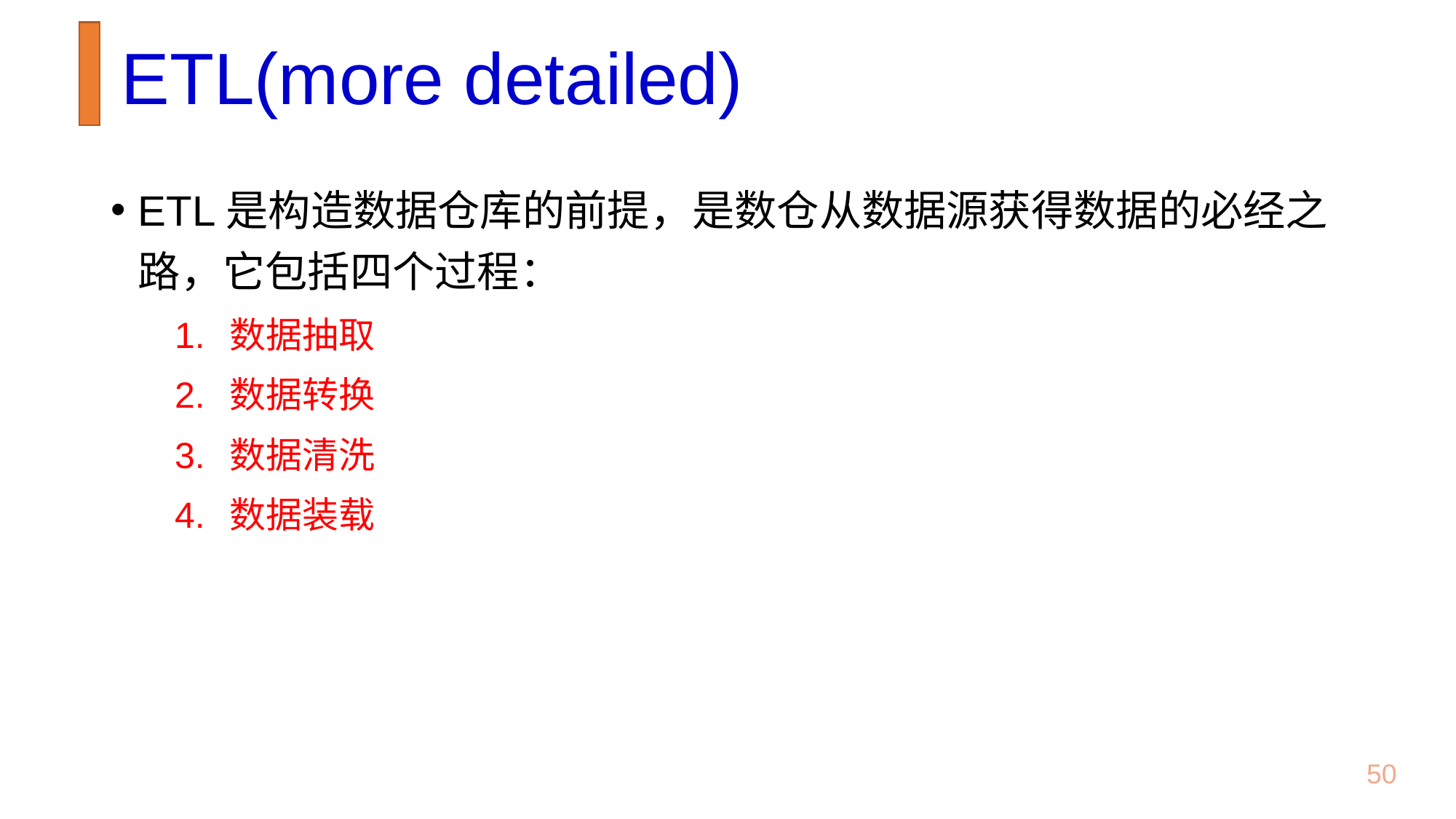

# ETL(more detailed)
ETL是构造数据仓库的前提，是数仓从数据源获得数据的必经之路，它包括四个过程：
数据抽取
数据转换
数据清洗
数据装载
50